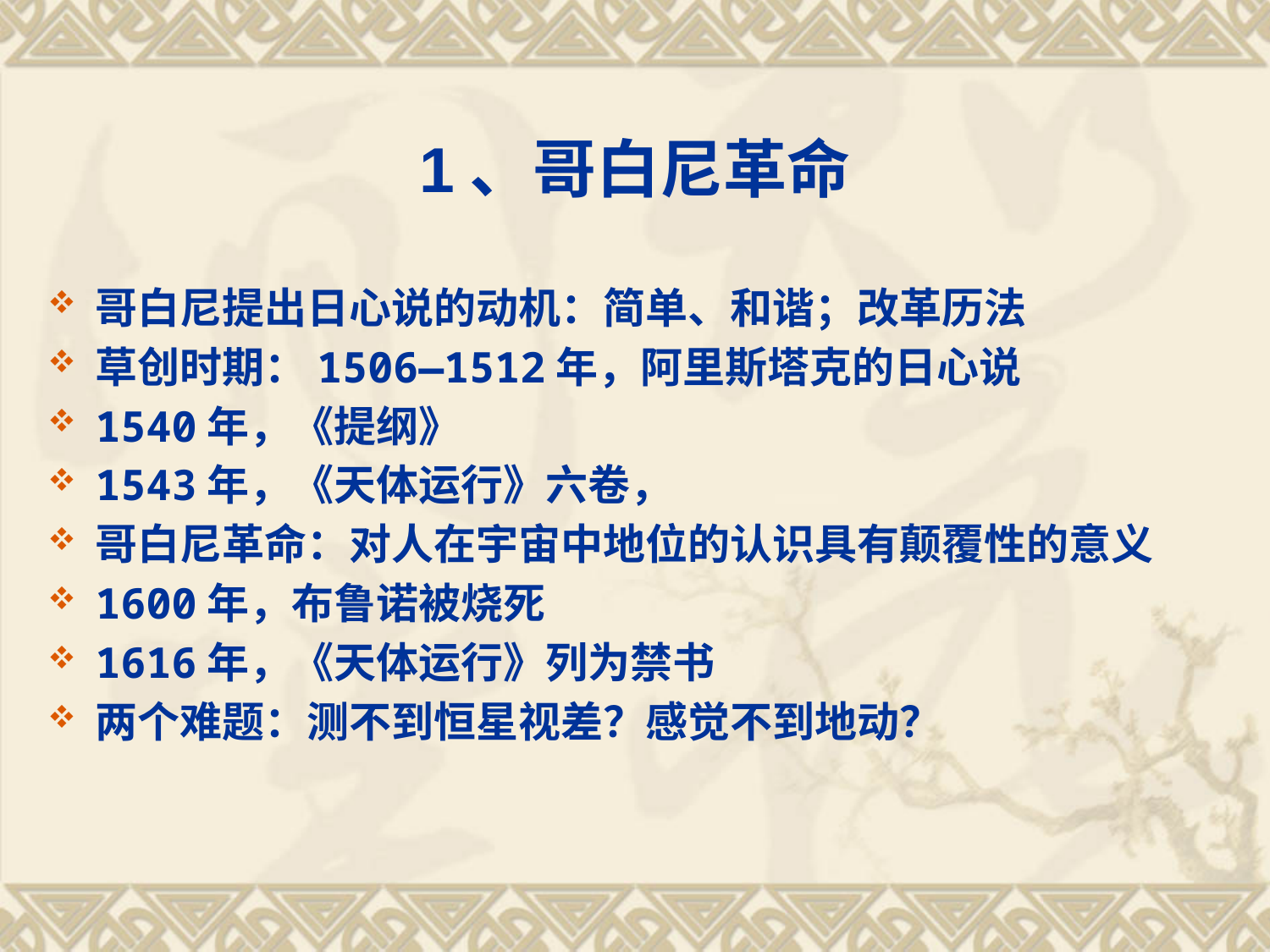

# 1、哥白尼革命
哥白尼提出日心说的动机：简单、和谐；改革历法
草创时期：1506—1512年，阿里斯塔克的日心说
1540年，《提纲》
1543年，《天体运行》六卷，
哥白尼革命：对人在宇宙中地位的认识具有颠覆性的意义
1600年，布鲁诺被烧死
1616年，《天体运行》列为禁书
两个难题：测不到恒星视差？感觉不到地动？